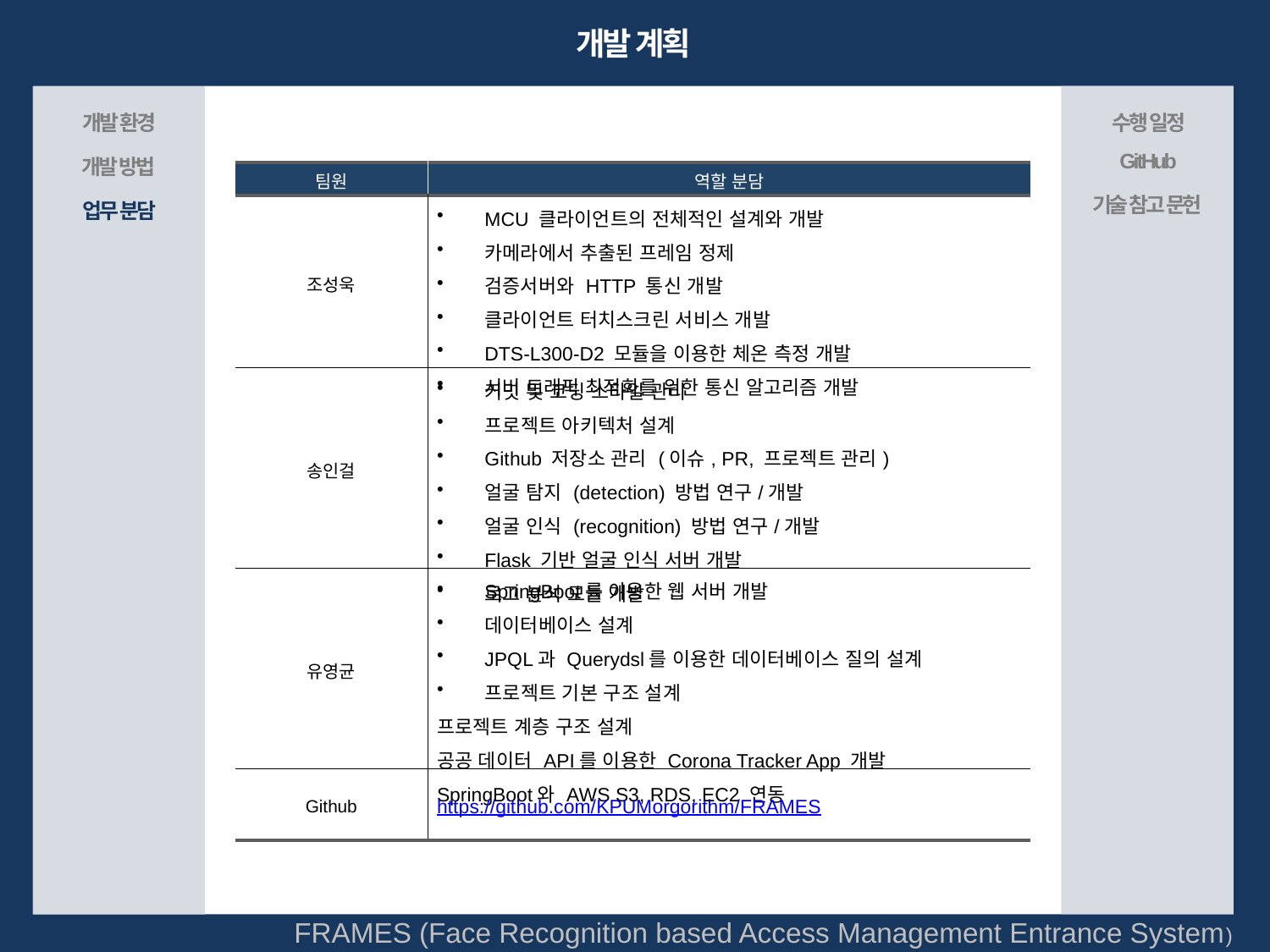

개발 계획

개발 환경
수행 일정
GitHub
개발 방법
| 팀원 | 역할 분담 |
| --- | --- |
| 조성욱 | MCU 클라이언트의 전체적인 설계와 개발 카메라에서 추출된 프레임 정제 검증서버와 HTTP 통신 개발 클라이언트 터치스크린 서비스 개발 DTS-L300-D2 모듈을 이용한 체온 측정 개발 서버 트래픽 최적화를 위한 통신 알고리즘 개발 |
| 송인걸 | 커밋 및 코딩 스타일 관리 프로젝트 아키텍처 설계 Github 저장소 관리 (이슈, PR, 프로젝트 관리) 얼굴 탐지 (detection) 방법 연구/개발 얼굴 인식 (recognition) 방법 연구/개발 Flask 기반 얼굴 인식 서버 개발 로그 분석 모듈 개발 |
| 유영균 | SpringBoot를 이용한 웹 서버 개발 데이터베이스 설계 JPQL과 Querydsl를 이용한 데이터베이스 질의 설계 프로젝트 기본 구조 설계 프로젝트 계층 구조 설계 공공 데이터 API를 이용한 Corona Tracker App 개발 SpringBoot와 AWS S3, RDS, EC2 연동 |
| Github | https://github.com/KPUMorgorithm/FRAMES |
기술 참고 문헌
업무 분담
FRAMES (Face Recognition based Access Management Entrance System)